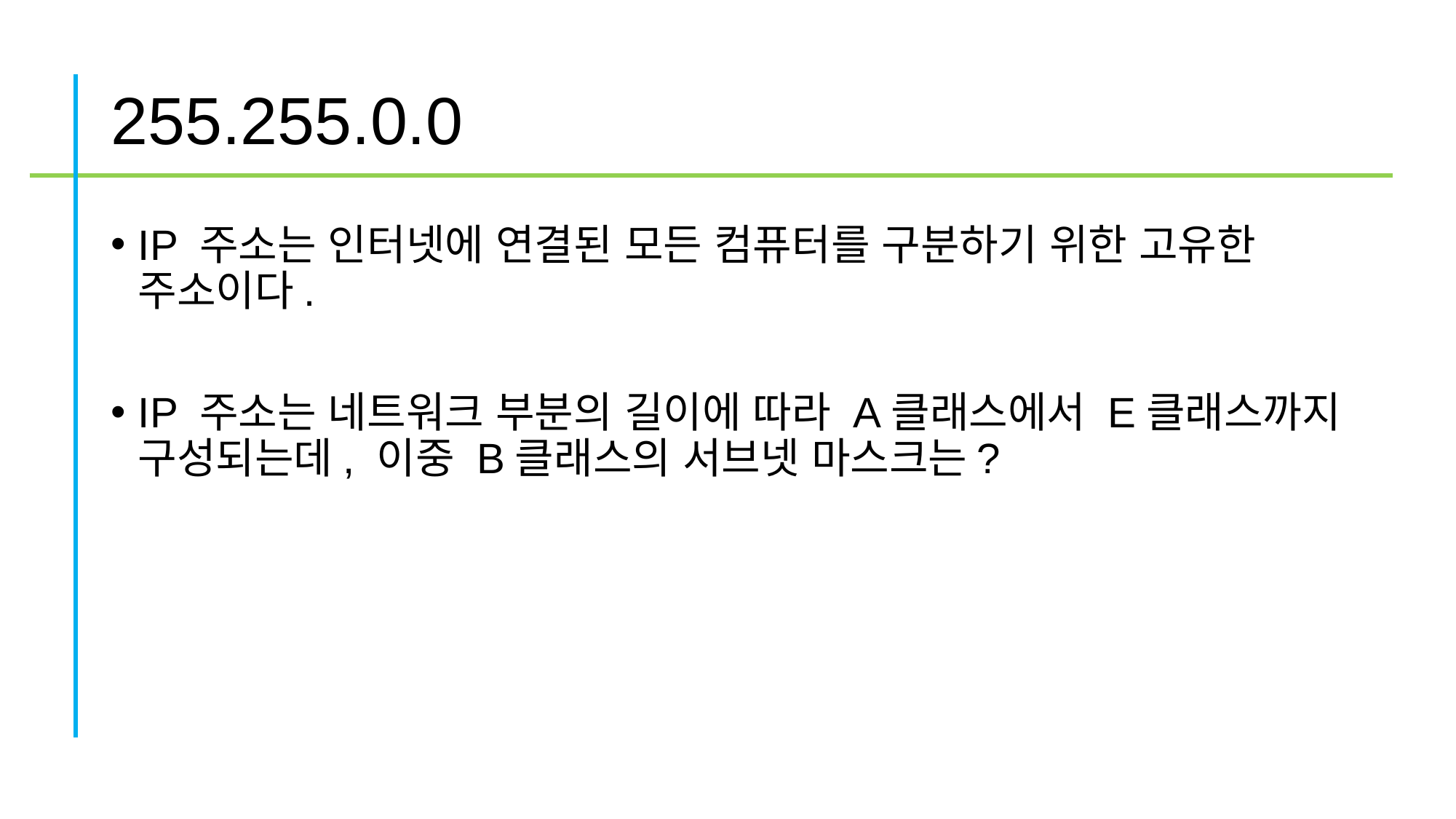

# 255.255.0.0
IP 주소는 인터넷에 연결된 모든 컴퓨터를 구분하기 위한 고유한 주소이다.

IP 주소는 네트워크 부분의 길이에 따라 A클래스에서 E클래스까지 구성되는데, 이중 B클래스의 서브넷 마스크는?